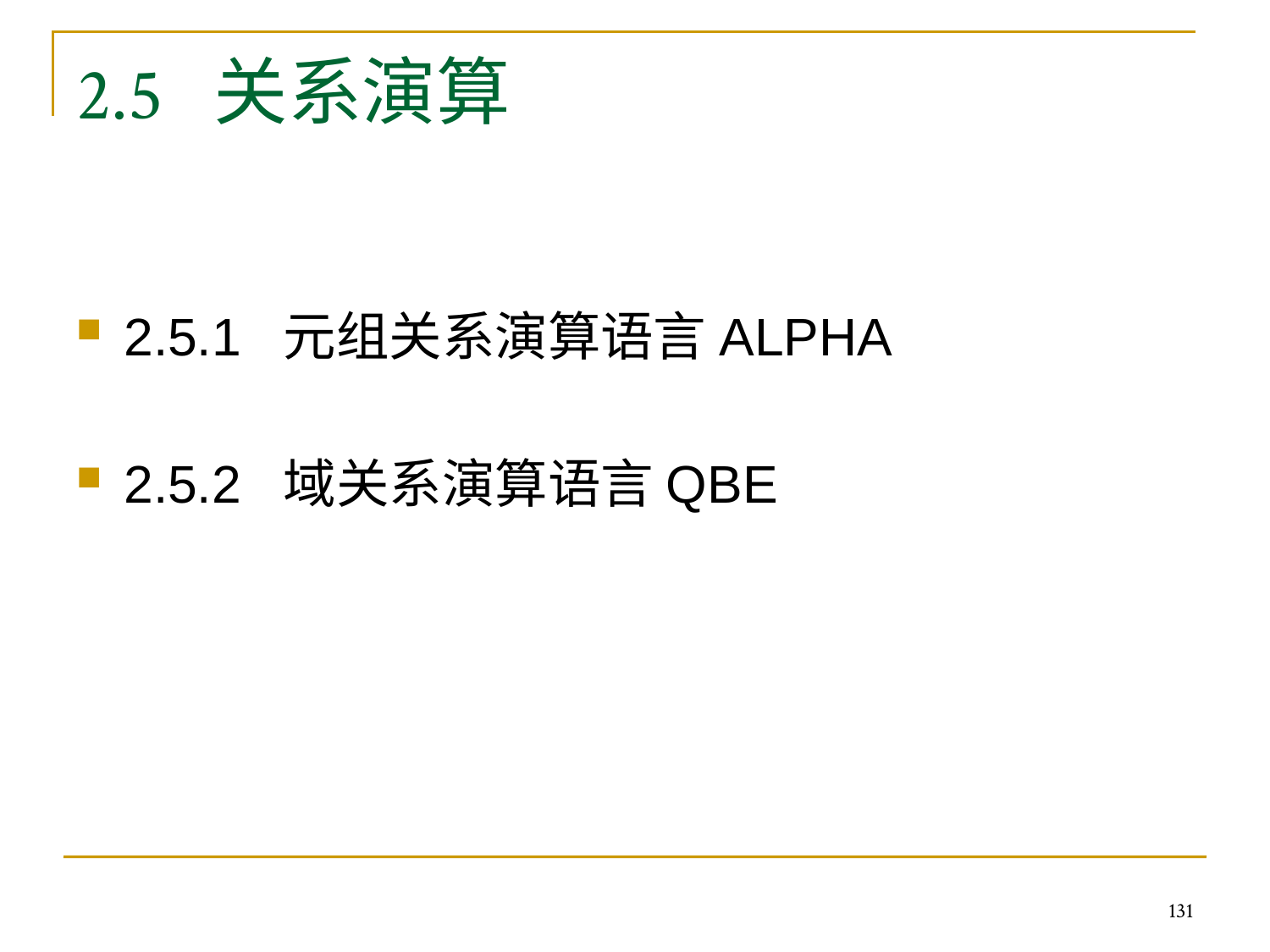

# 2.5  关系演算

2.5.1  元组关系演算语言ALPHA

2.5.2  域关系演算语言QBE

131